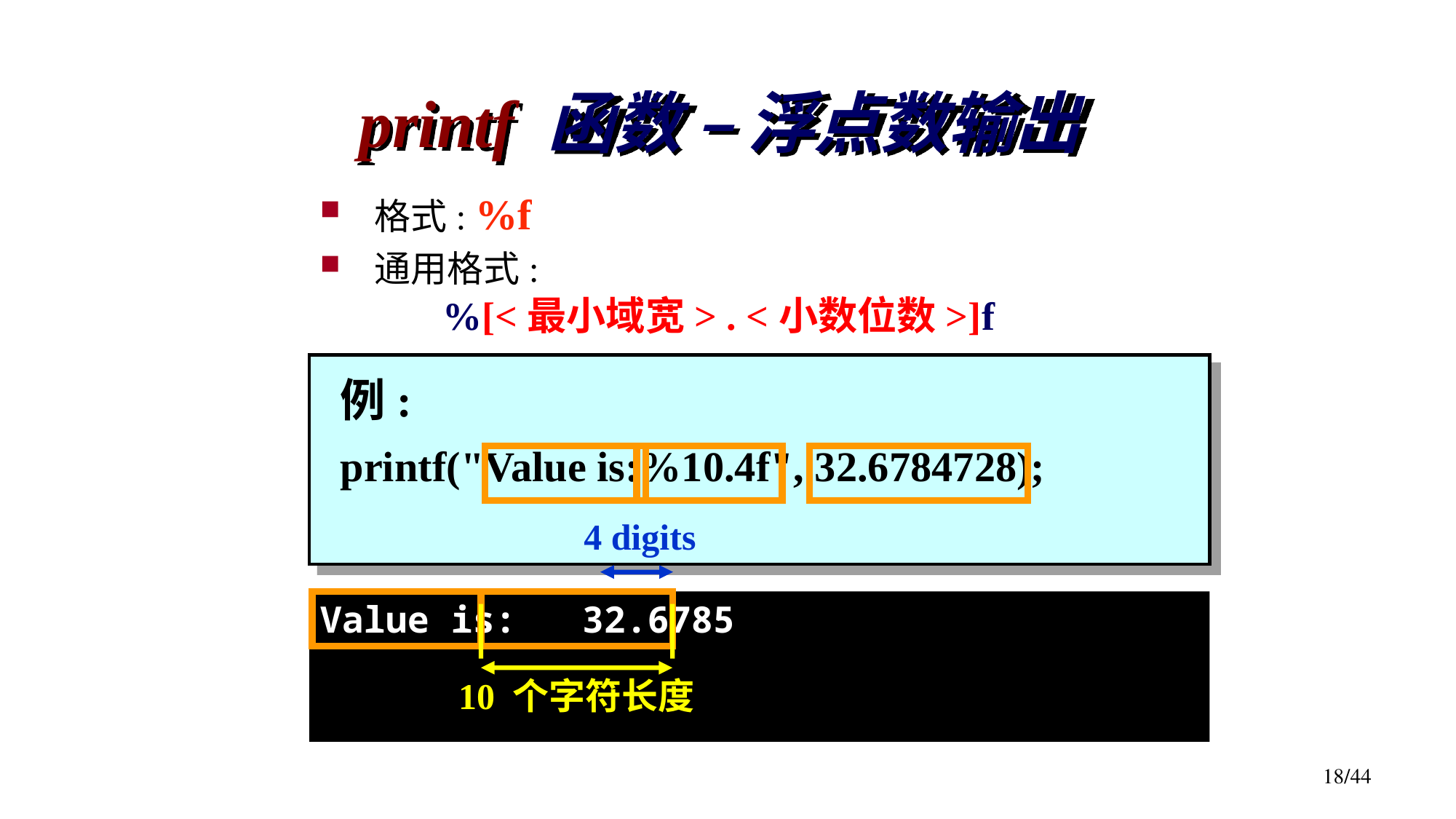

# printf 函数 – 浮点数输出
格式: %f
通用格式:
	%[<最小域宽> . <小数位数>]f
例:
printf("Value is:%10.4f", 32.6784728);

4 digits

Value is:   32.6785

10 个字符长度